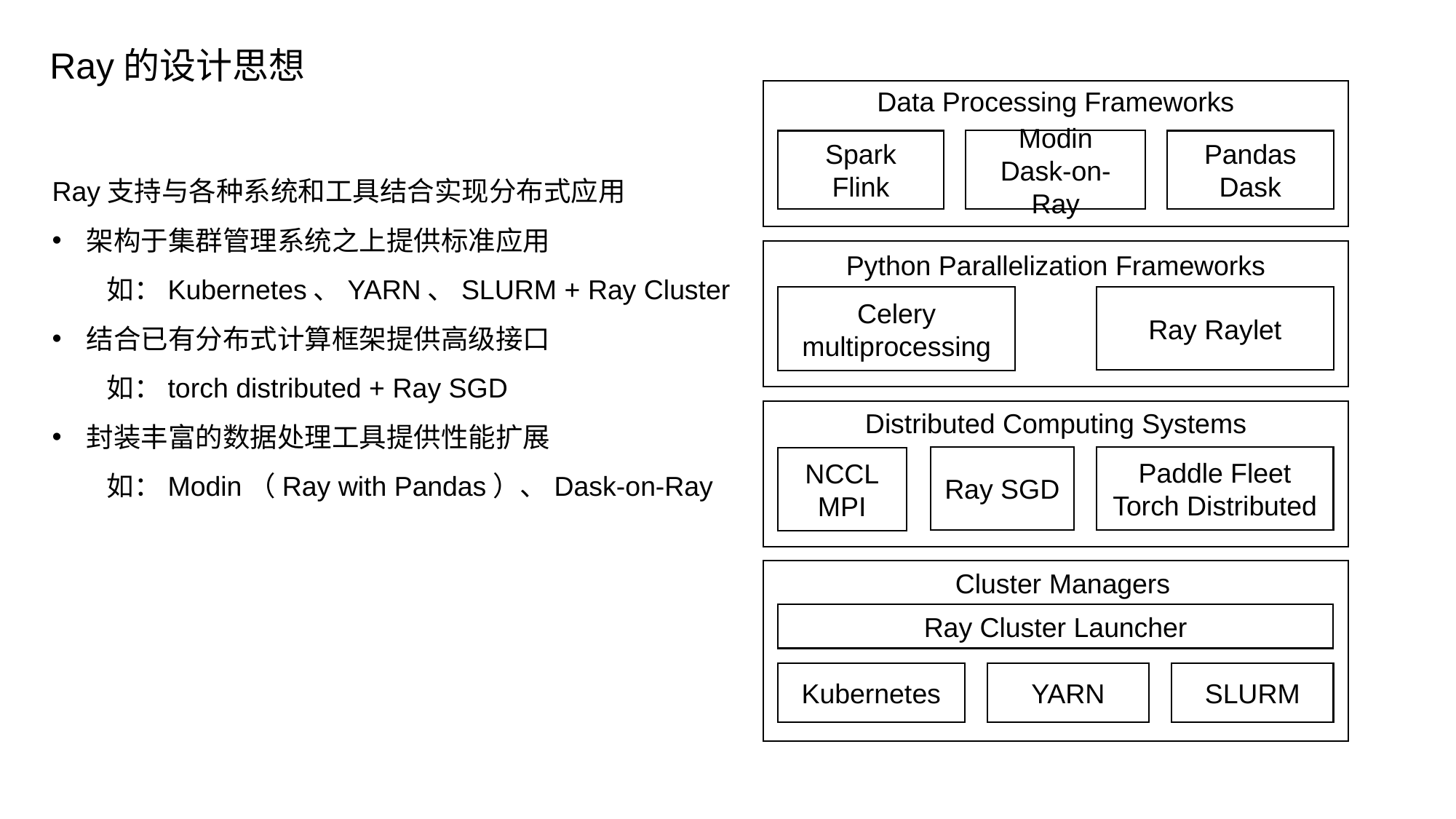

Ray的设计思想
Data Processing Frameworks

Modin
Dask-on-Ray
Pandas
Dask
Spark
Flink
Ray支持与各种系统和工具结合实现分布式应用
架构于集群管理系统之上提供标准应用
如：Kubernetes、YARN、SLURM + Ray Cluster
结合已有分布式计算框架提供高级接口
如：torch distributed + Ray SGD
封装丰富的数据处理工具提供性能扩展
如：Modin（Ray with Pandas）、Dask-on-Ray

Python Parallelization Frameworks
Ray Raylet
Celery
multiprocessing

Distributed Computing Systems
Ray SGD
Paddle Fleet
Torch Distributed
NCCL
MPI

Cluster Managers
Ray Cluster Launcher
SLURM
YARN
Kubernetes